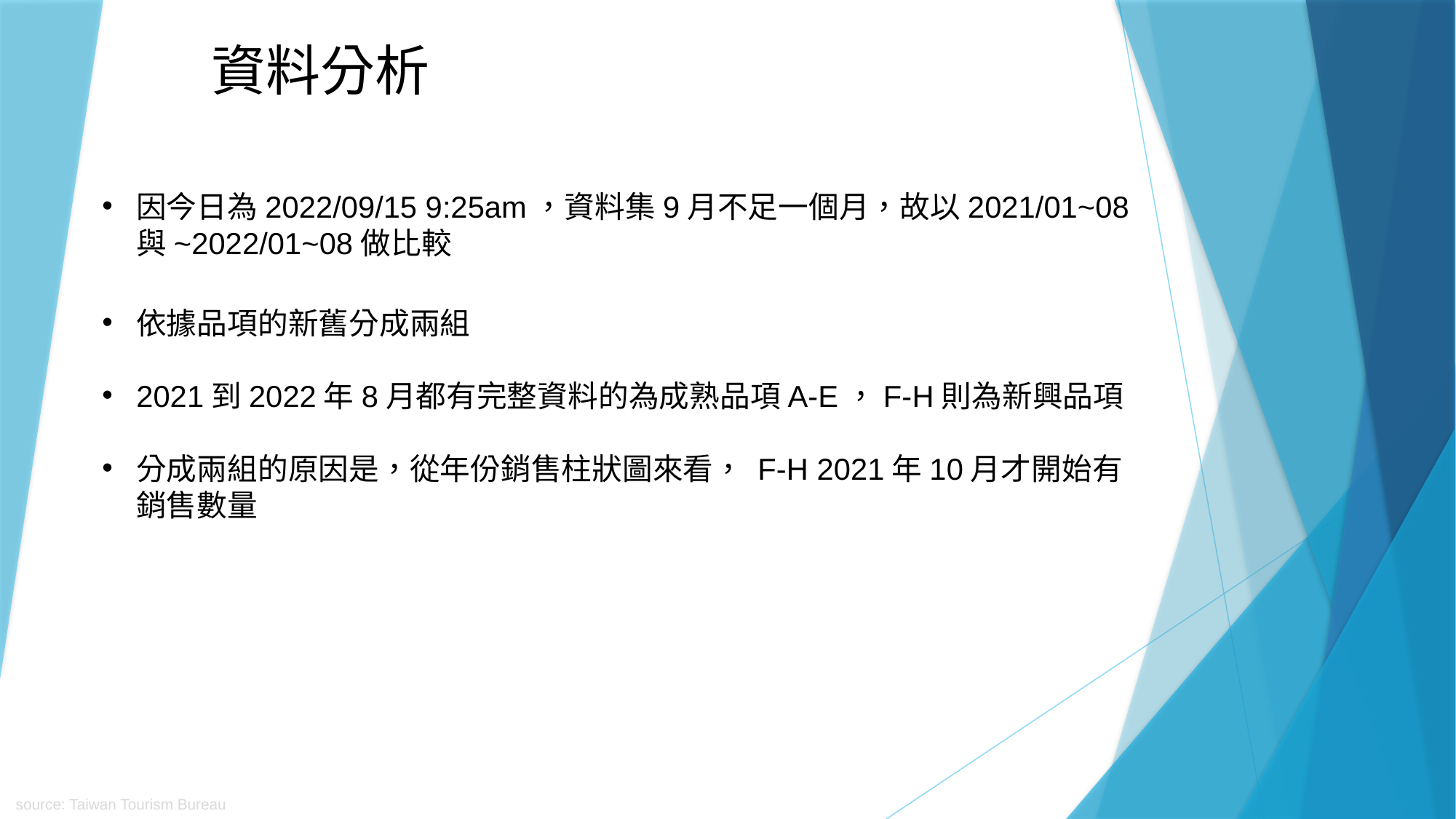

資料分析
因今日為2022/09/15 9:25am，資料集9月不足一個月，故以2021/01~08與~2022/01~08做比較

依據品項的新舊分成兩組

2021到2022年8月都有完整資料的為成熟品項A-E，F-H則為新興品項

分成兩組的原因是，從年份銷售柱狀圖來看， F-H 2021年10月才開始有銷售數量

source: Taiwan Tourism Bureau